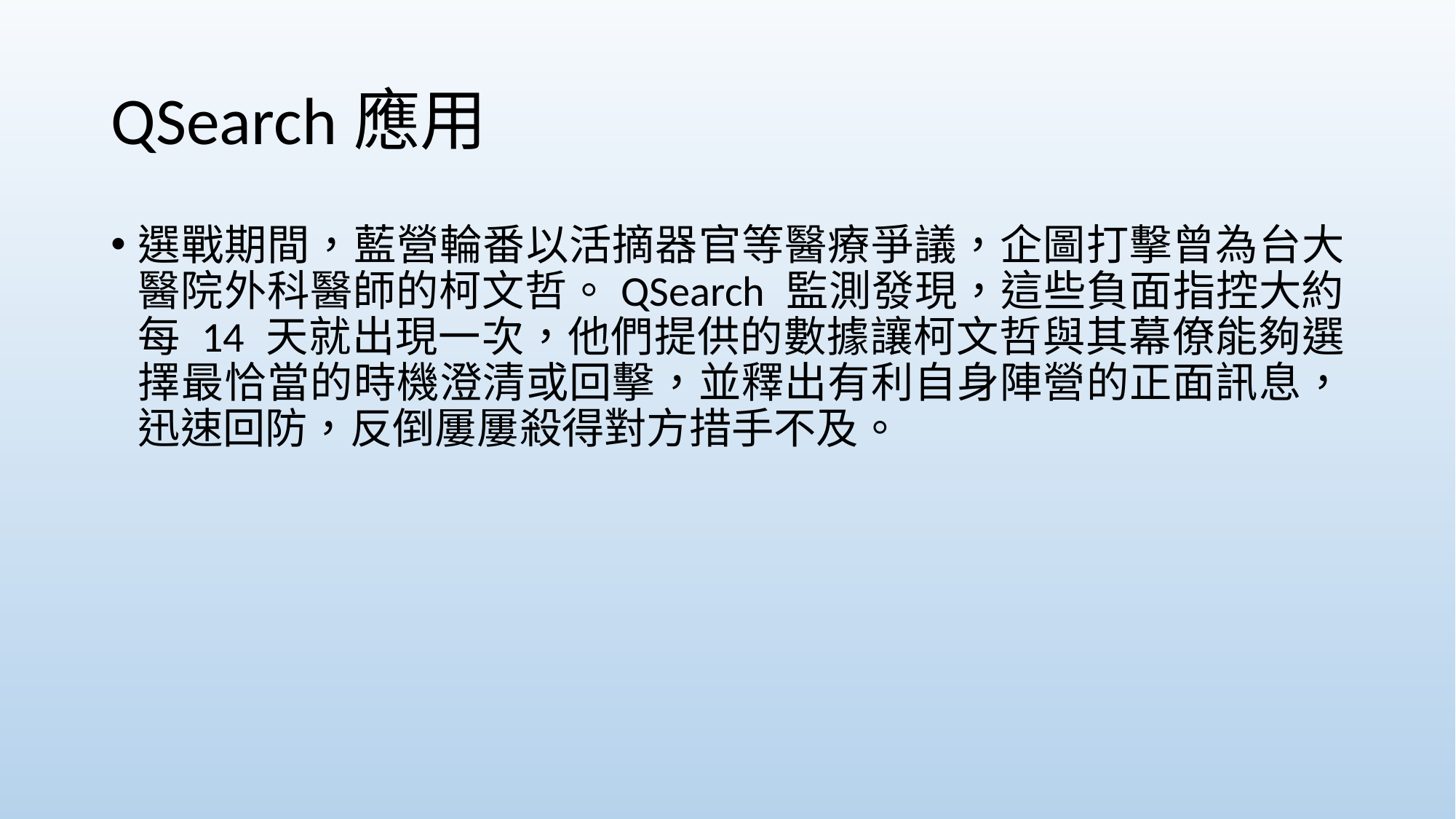

# QSearch應用
選戰期間，藍營輪番以活摘器官等醫療爭議，企圖打擊曾為台大醫院外科醫師的柯文哲。QSearch 監測發現，這些負面指控大約每 14 天就出現一次，他們提供的數據讓柯文哲與其幕僚能夠選擇最恰當的時機澄清或回擊，並釋出有利自身陣營的正面訊息，迅速回防，反倒屢屢殺得對方措手不及。